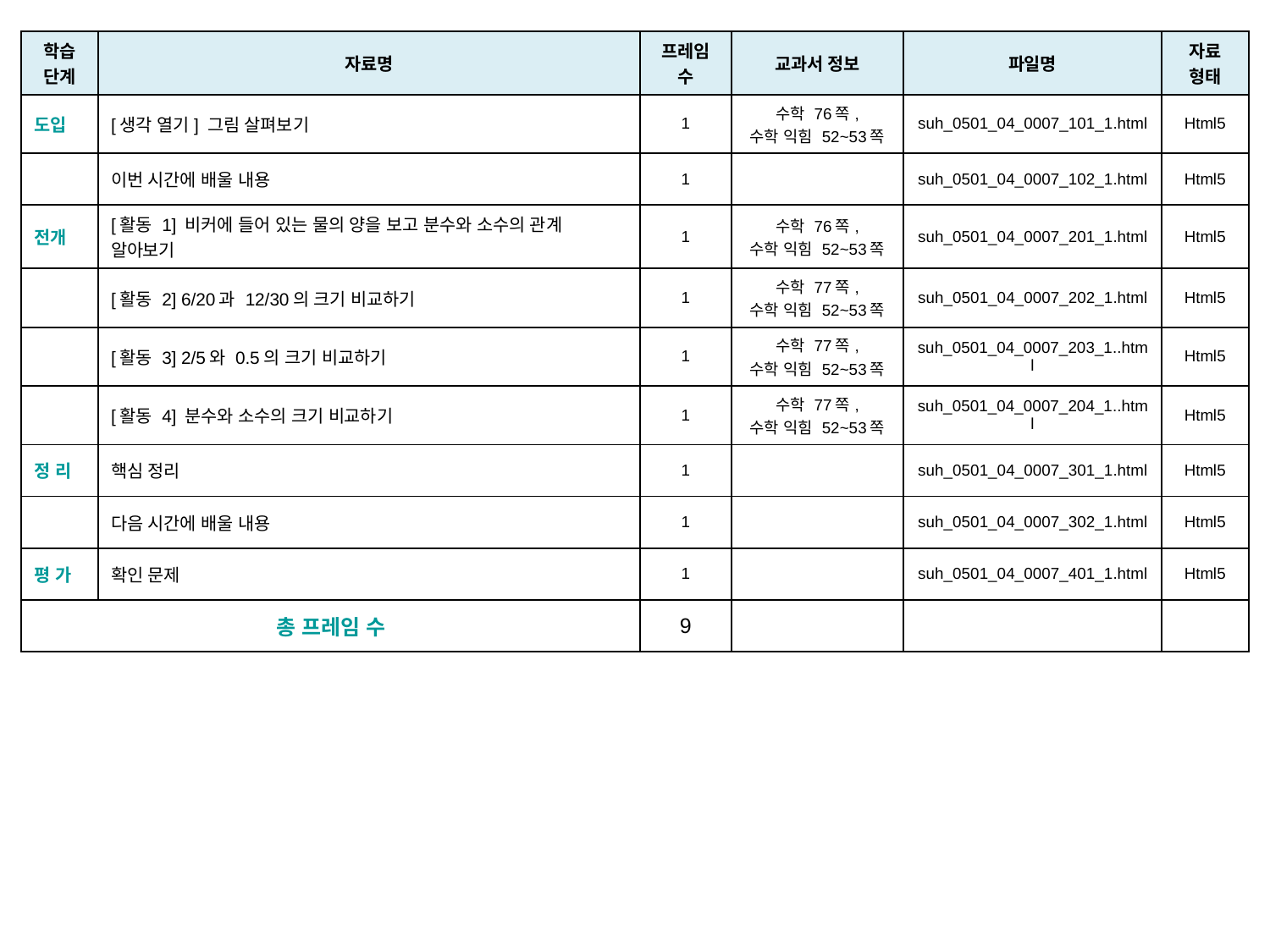

| 학습 단계 | 자료명 | 프레임 수 | 교과서 정보 | 파일명 | 자료 형태 |
| --- | --- | --- | --- | --- | --- |
| 도입 | [생각 열기] 그림 살펴보기 | 1 | 수학 76쪽, 수학 익힘 52~53쪽 | suh\_0501\_04\_0007\_101\_1.html | Html5 |
|  | 이번 시간에 배울 내용 | 1 |  | suh\_0501\_04\_0007\_102\_1.html | Html5 |
| 전개 | [활동 1] 비커에 들어 있는 물의 양을 보고 분수와 소수의 관계 알아보기 | 1 | 수학 76쪽, 수학 익힘 52~53쪽 | suh\_0501\_04\_0007\_201\_1.html | Html5 |
|  | [활동 2] 6/20과 12/30의 크기 비교하기 | 1 | 수학 77쪽, 수학 익힘 52~53쪽 | suh\_0501\_04\_0007\_202\_1.html | Html5 |
|  | [활동 3] 2/5와 0.5의 크기 비교하기 | 1 | 수학 77쪽, 수학 익힘 52~53쪽 | suh\_0501\_04\_0007\_203\_1..html | Html5 |
|  | [활동 4] 분수와 소수의 크기 비교하기 | 1 | 수학 77쪽, 수학 익힘 52~53쪽 | suh\_0501\_04\_0007\_204\_1..html | Html5 |
| 정 리 | 핵심 정리 | 1 |  | suh\_0501\_04\_0007\_301\_1.html | Html5 |
|  | 다음 시간에 배울 내용 | 1 |  | suh\_0501\_04\_0007\_302\_1.html | Html5 |
| 평 가 | 확인 문제 | 1 |  | suh\_0501\_04\_0007\_401\_1.html | Html5 |
| 총 프레임 수 |  | 9 |  |  |  |